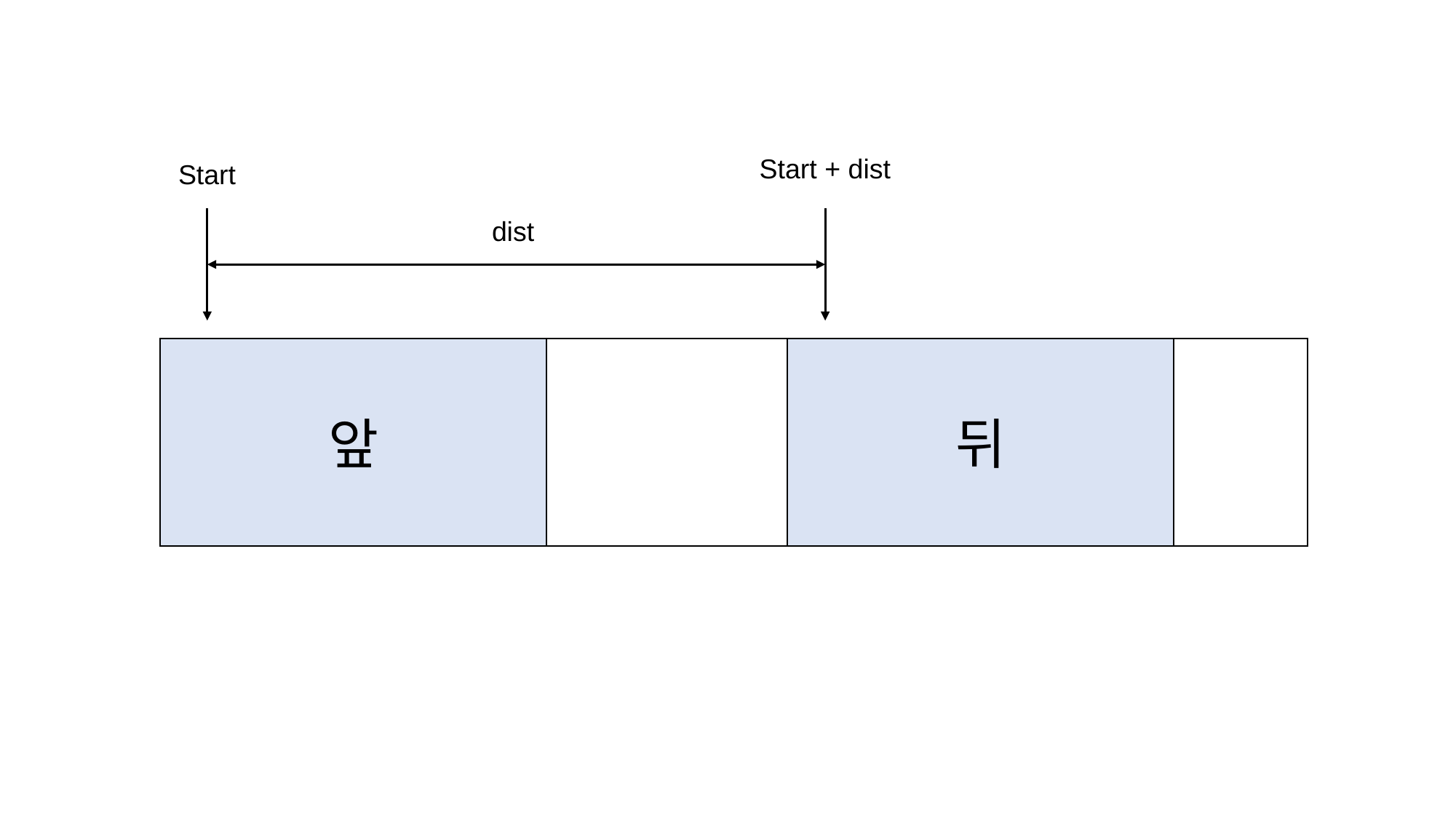

Start + dist
Start
dist

앞
뒤